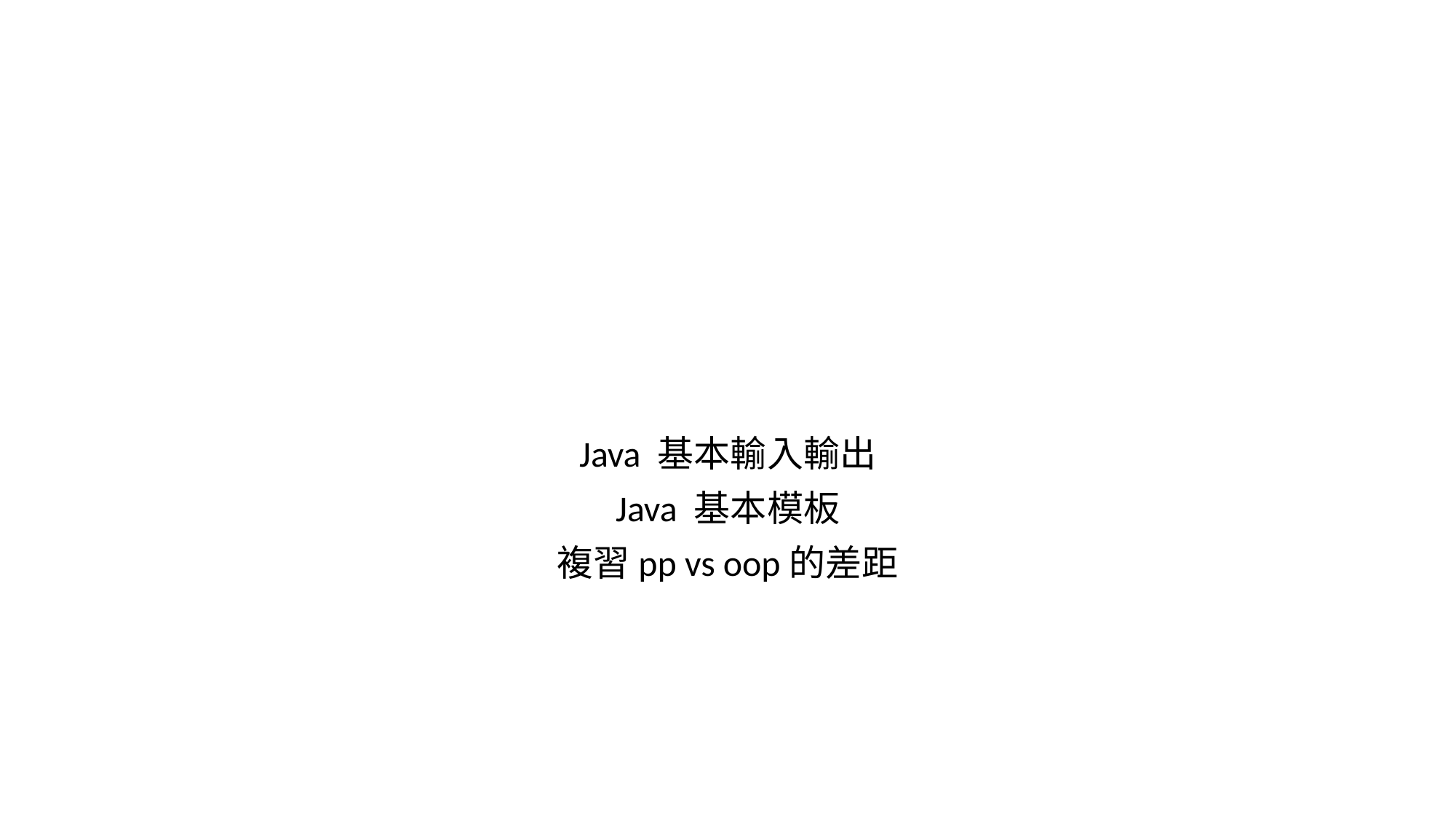

#
Java 基本輸入輸出
Java 基本模板
複習pp vs oop的差距